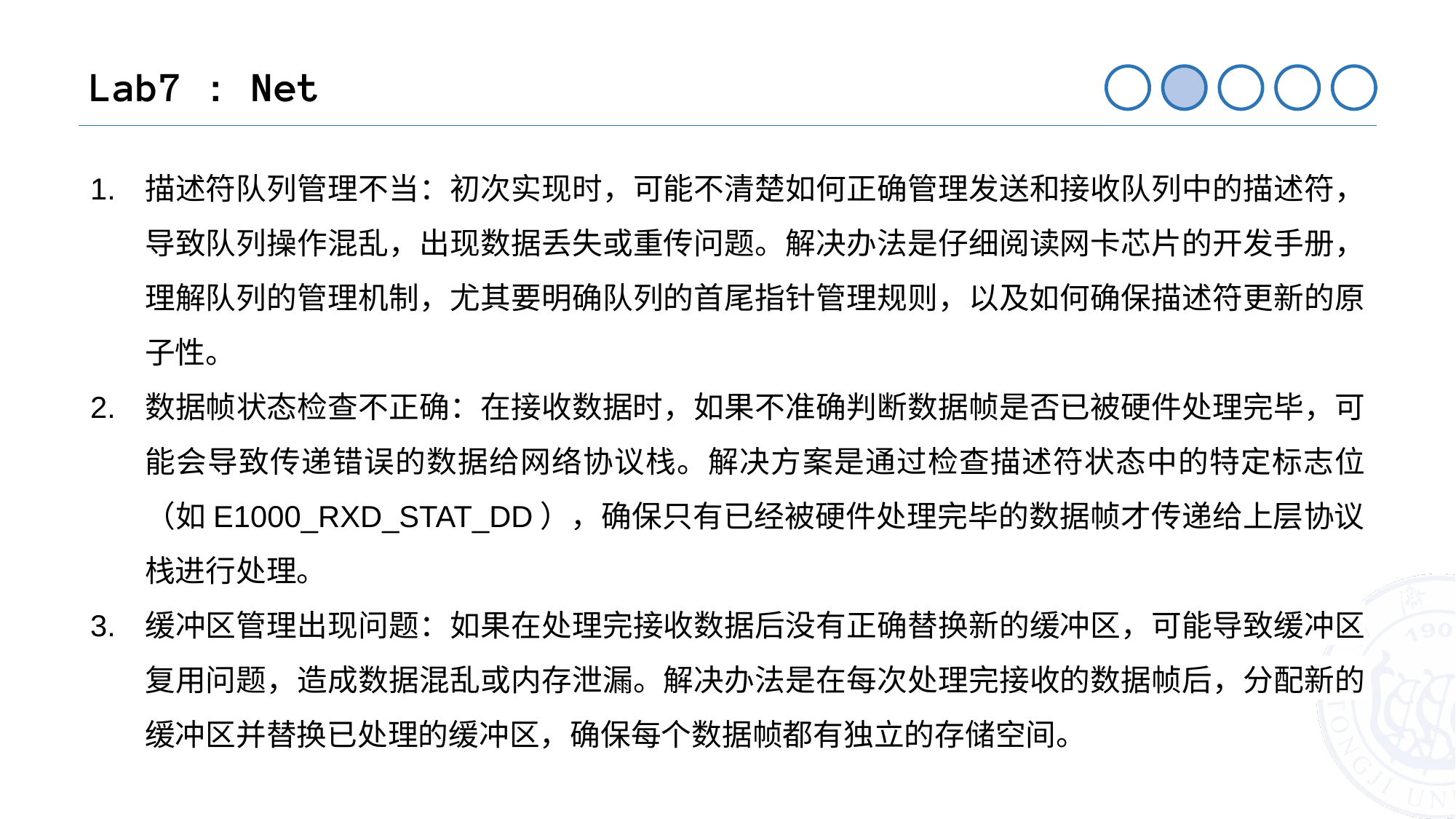

Lab7 : Net

描述符队列管理不当：初次实现时，可能不清楚如何正确管理发送和接收队列中的描述符，导致队列操作混乱，出现数据丢失或重传问题。解决办法是仔细阅读网卡芯片的开发手册，理解队列的管理机制，尤其要明确队列的首尾指针管理规则，以及如何确保描述符更新的原子性。
数据帧状态检查不正确：在接收数据时，如果不准确判断数据帧是否已被硬件处理完毕，可能会导致传递错误的数据给网络协议栈。解决方案是通过检查描述符状态中的特定标志位（如E1000_RXD_STAT_DD），确保只有已经被硬件处理完毕的数据帧才传递给上层协议栈进行处理。
缓冲区管理出现问题：如果在处理完接收数据后没有正确替换新的缓冲区，可能导致缓冲区复用问题，造成数据混乱或内存泄漏。解决办法是在每次处理完接收的数据帧后，分配新的缓冲区并替换已处理的缓冲区，确保每个数据帧都有独立的存储空间。